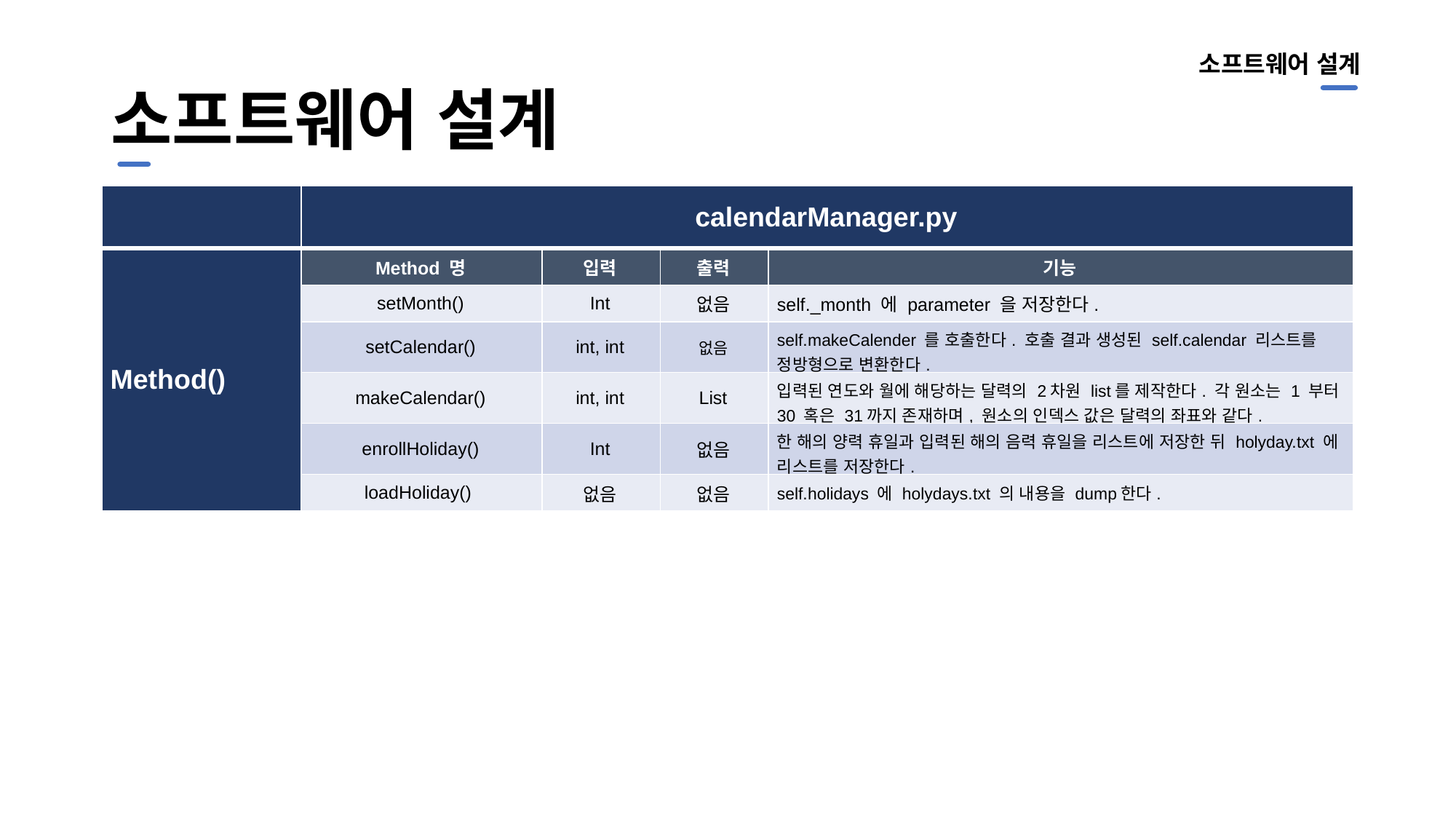

# 소프트웨어 설계
소프트웨어 설계
|  | calendarManager.py |  |  |  |
| --- | --- | --- | --- | --- |
| Method() | Method 명 | 입력 | 출력 | 기능 |
|  | setMonth() | Int | 없음 | self.\_month 에 parameter 을 저장한다. |
|  | setCalendar() | int, int | 없음 | self.makeCalender 를 호출한다. 호출 결과 생성된 self.calendar 리스트를 정방형으로 변환한다. |
|  | makeCalendar() | int, int | List | 입력된 연도와 월에 해당하는 달력의 2차원 list를 제작한다. 각 원소는 1 부터 30 혹은 31까지 존재하며, 원소의 인덱스 값은 달력의 좌표와 같다. |
|  | enrollHoliday() | Int | 없음 | 한 해의 양력 휴일과 입력된 해의 음력 휴일을 리스트에 저장한 뒤 holyday.txt 에 리스트를 저장한다. |
|  | loadHoliday() | 없음 | 없음 | self.holidays 에 holydays.txt 의 내용을 dump한다. |